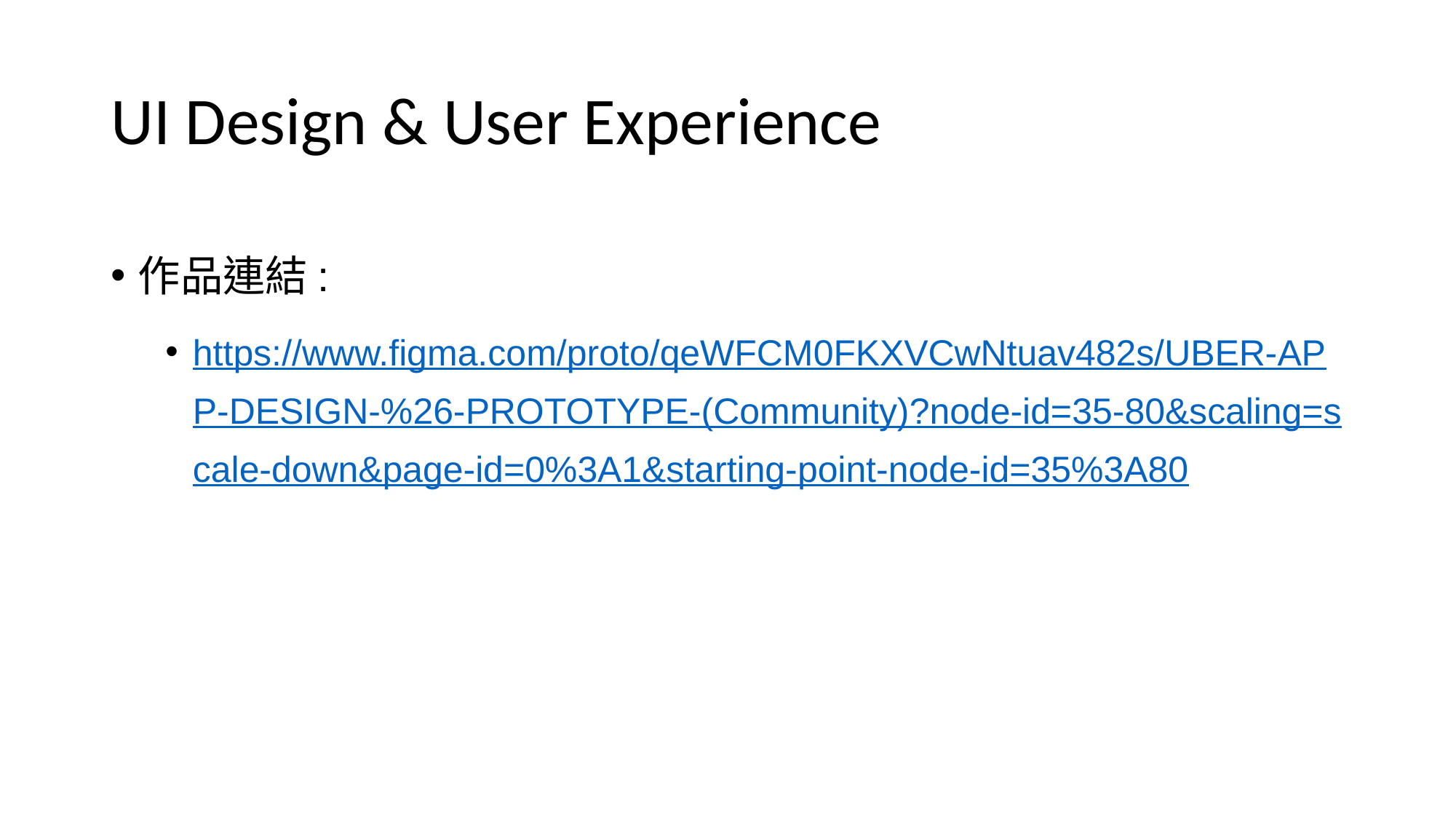

# UI Design & User Experience
作品連結:
https://www.figma.com/proto/qeWFCM0FKXVCwNtuav482s/UBER-APP-DESIGN-%26-PROTOTYPE-(Community)?node-id=35-80&scaling=scale-down&page-id=0%3A1&starting-point-node-id=35%3A80